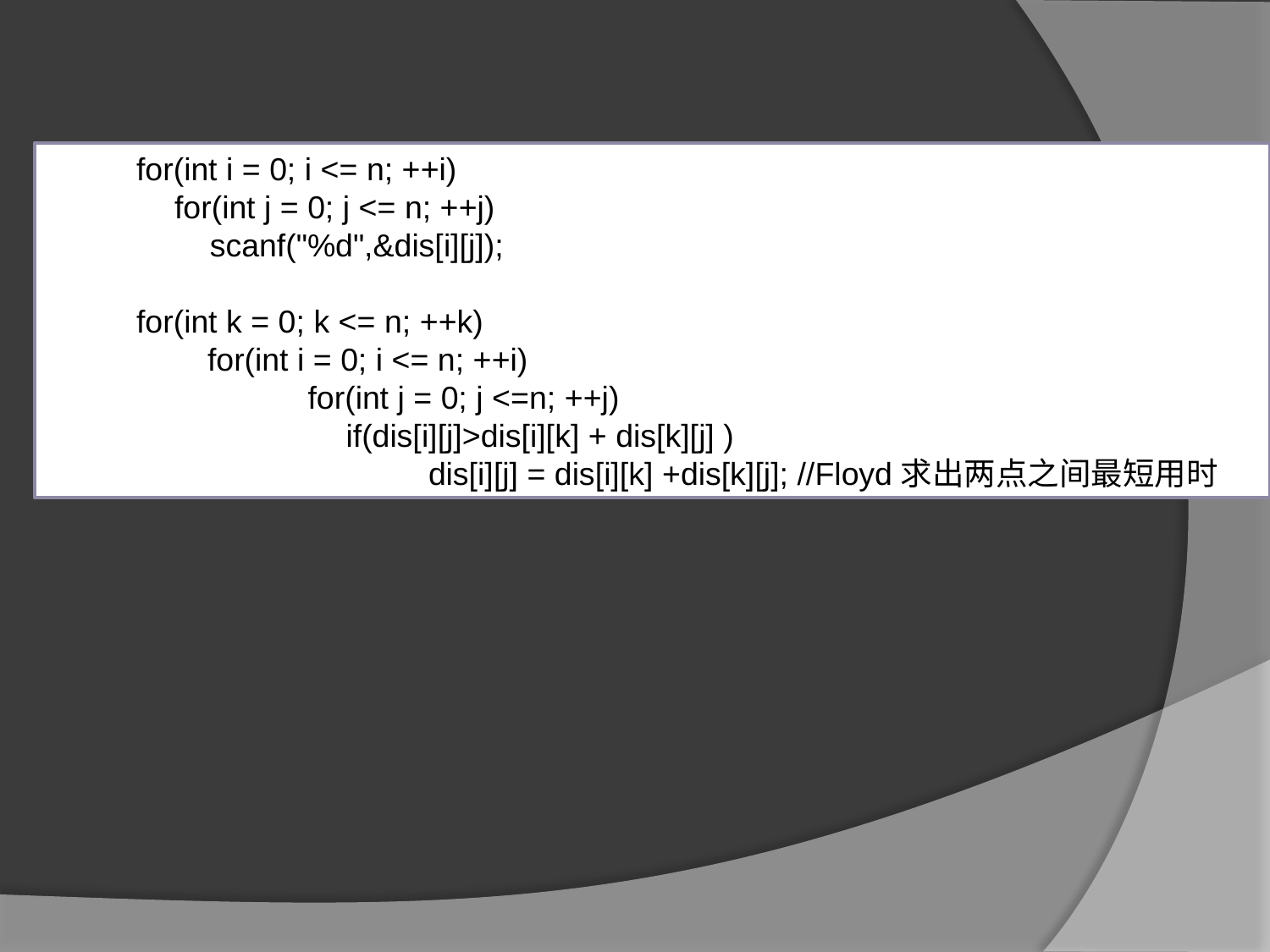

for(int i = 0; i <= n; ++i)
	for(int j = 0; j <= n; ++j)
	    scanf("%d",&dis[i][j]);

          for(int k = 0; k <= n; ++k)
                  for(int i = 0; i <= n; ++i)
	               for(int j = 0; j <=n; ++j)
		     if(dis[i][j]>dis[i][k] + dis[k][j] )
			dis[i][j] = dis[i][k] +dis[k][j]; //Floyd求出两点之间最短用时